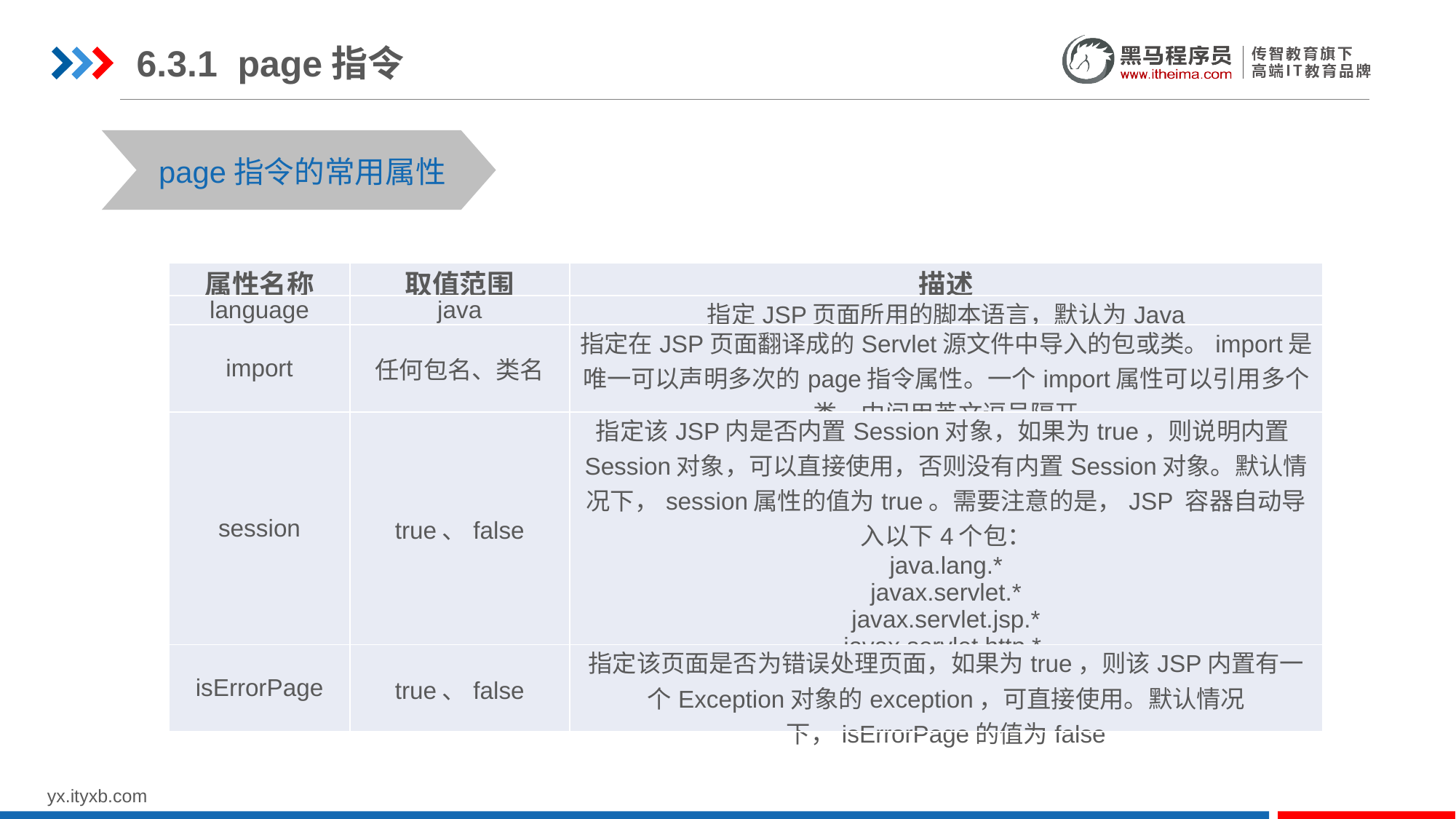

6.3.1  page指令

page指令的常用属性
| 属性名称 | 取值范围 | 描述 |
| --- | --- | --- |
| language | java | 指定JSP页面所用的脚本语言，默认为Java |
| import | 任何包名、类名 | 指定在JSP页面翻译成的Servlet源文件中导入的包或类。import是唯一可以声明多次的page指令属性。一个import属性可以引用多个类，中间用英文逗号隔开 |
| session | true、false | 指定该JSP内是否内置Session对象，如果为true，则说明内置Session对象，可以直接使用，否则没有内置Session对象。默认情况下，session属性的值为true。需要注意的是，JSP 容器自动导入以下4个包： java.lang.\* javax.servlet.\* javax.servlet.jsp.\* javax.servlet.http.\* |
| isErrorPage | true、false | 指定该页面是否为错误处理页面，如果为true，则该JSP内置有一个Exception对象的exception，可直接使用。默认情况下，isErrorPage的值为false |